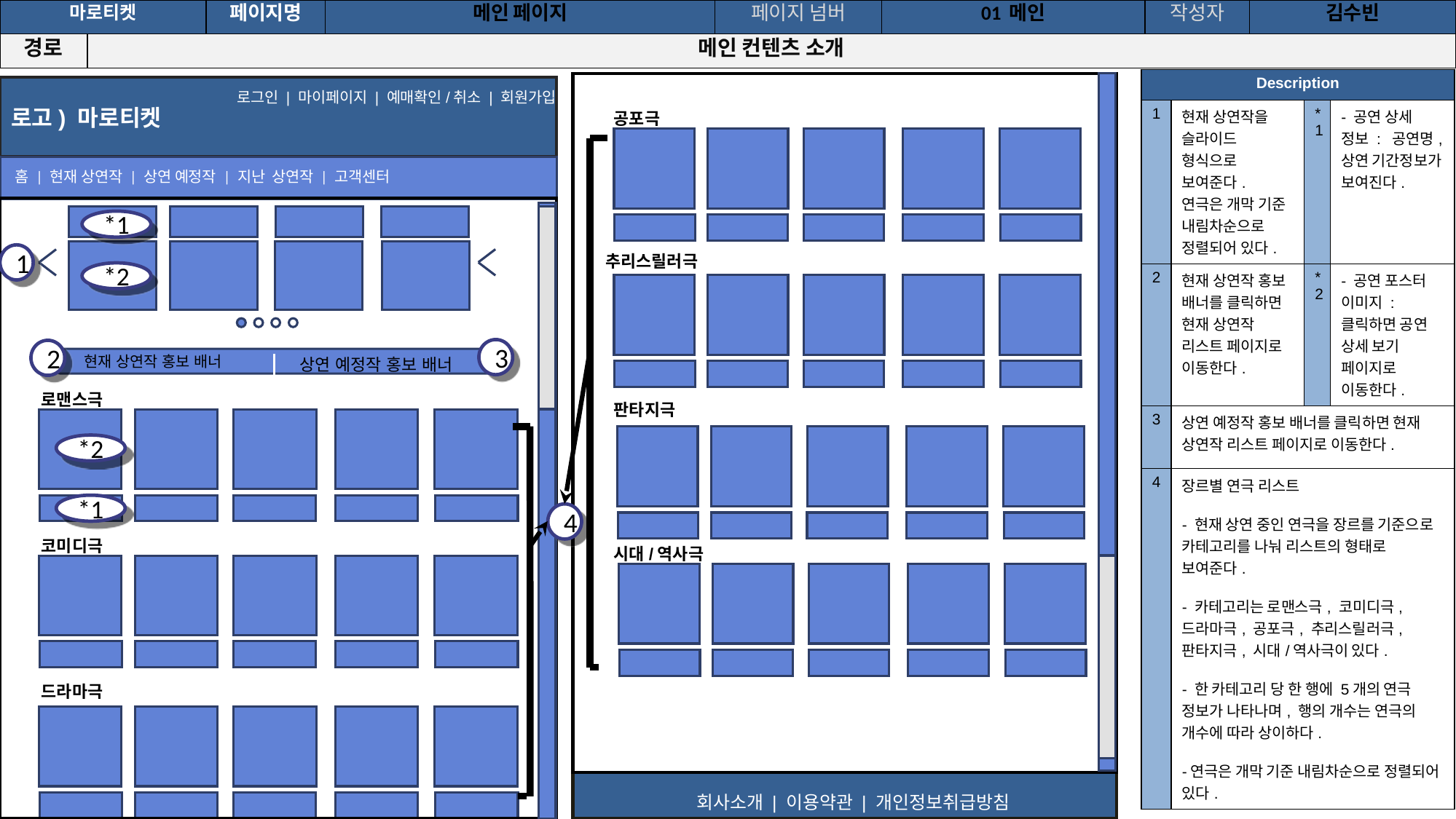

공간(오피스) 대여 시스템
| 마로티켓 |  | 페이지명 | 메인 페이지 | 페이지 넘버 | 01 메인 | 작성자 | 김수빈 |
| --- | --- | --- | --- | --- | --- | --- | --- |
| 경로 | 메인 컨텐츠 소개 |  |  |  |  |  |  |
| Description |  |  |  |
| --- | --- | --- | --- |
| 1 | 현재 상연작을 슬라이드 형식으로 보여준다. 연극은 개막 기준 내림차순으로 정렬되어 있다. | \*1 | - 공연 상세 정보 : 공연명, 상연 기간정보가 보여진다. |
| 2 | 현재 상연작 홍보 배너를 클릭하면 현재 상연작 리스트 페이지로 이동한다. | \*2 | - 공연 포스터 이미지 : 클릭하면 공연 상세 보기 페이지로 이동한다. |
| 3 | 상연 예정작 홍보 배너를 클릭하면 현재 상연작 리스트 페이지로 이동한다. |  |  |
| 4 | 장르별 연극 리스트 - 현재 상연 중인 연극을 장르를 기준으로 카테고리를 나눠 리스트의 형태로 보여준다. - 카테고리는 로맨스극, 코미디극, 드라마극, 공포극, 추리스릴러극, 판타지극, 시대/역사극이 있다. - 한 카테고리 당 한 행에 5개의 연극 정보가 나타나며, 행의 개수는 연극의 개수에 따라 상이하다. -연극은 개막 기준 내림차순으로 정렬되어 있다. |  |  |

로고) 마로티켓
로그인 | 마이페이지 | 예매확인/취소 | 회원가입
공포극

홈 | 현재 상연작 | 상연 예정작 | 지난  상연작 | 고객센터

*1

1
추리스릴러극
*2

3
2
현재 상연작 홍보 배너

상연 예정작 홍보 배너
로맨스극
판타지극

*2
*1
4
코미디극
시대/역사극

드라마극

회사소개 | 이용약관 | 개인정보취급방침
5